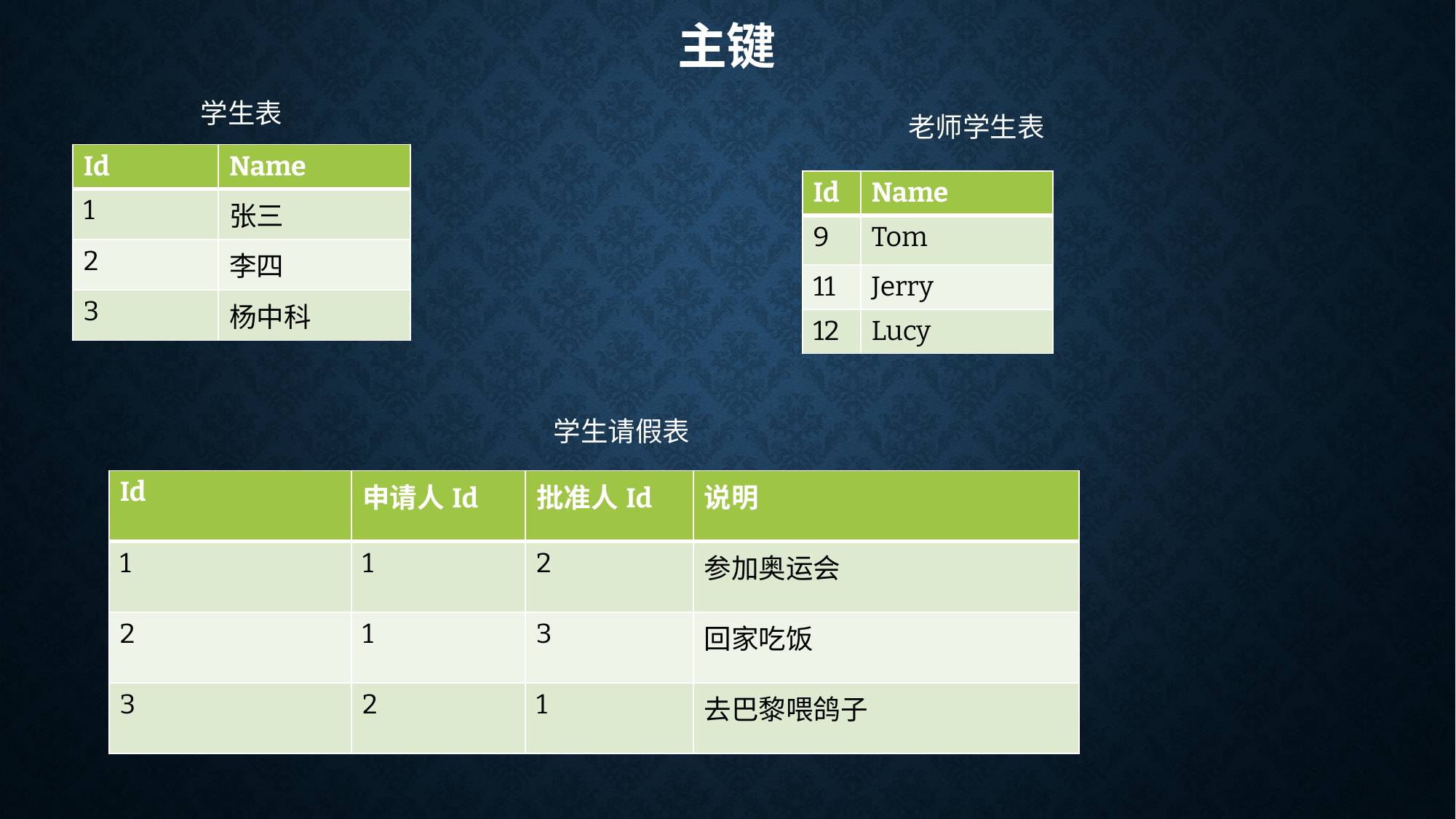

# 主键
学生表
老师学生表
| Id | Name |
| --- | --- |
| 1 | 张三 |
| 2 | 李四 |
| 3 | 杨中科 |
| Id | Name |
| --- | --- |
| 9 | Tom |
| 11 | Jerry |
| 12 | Lucy |
学生请假表
| Id | 申请人Id | 批准人Id | 说明 |
| --- | --- | --- | --- |
| 1 | 1 | 2 | 参加奥运会 |
| 2 | 1 | 3 | 回家吃饭 |
| 3 | 2 | 1 | 去巴黎喂鸽子 |